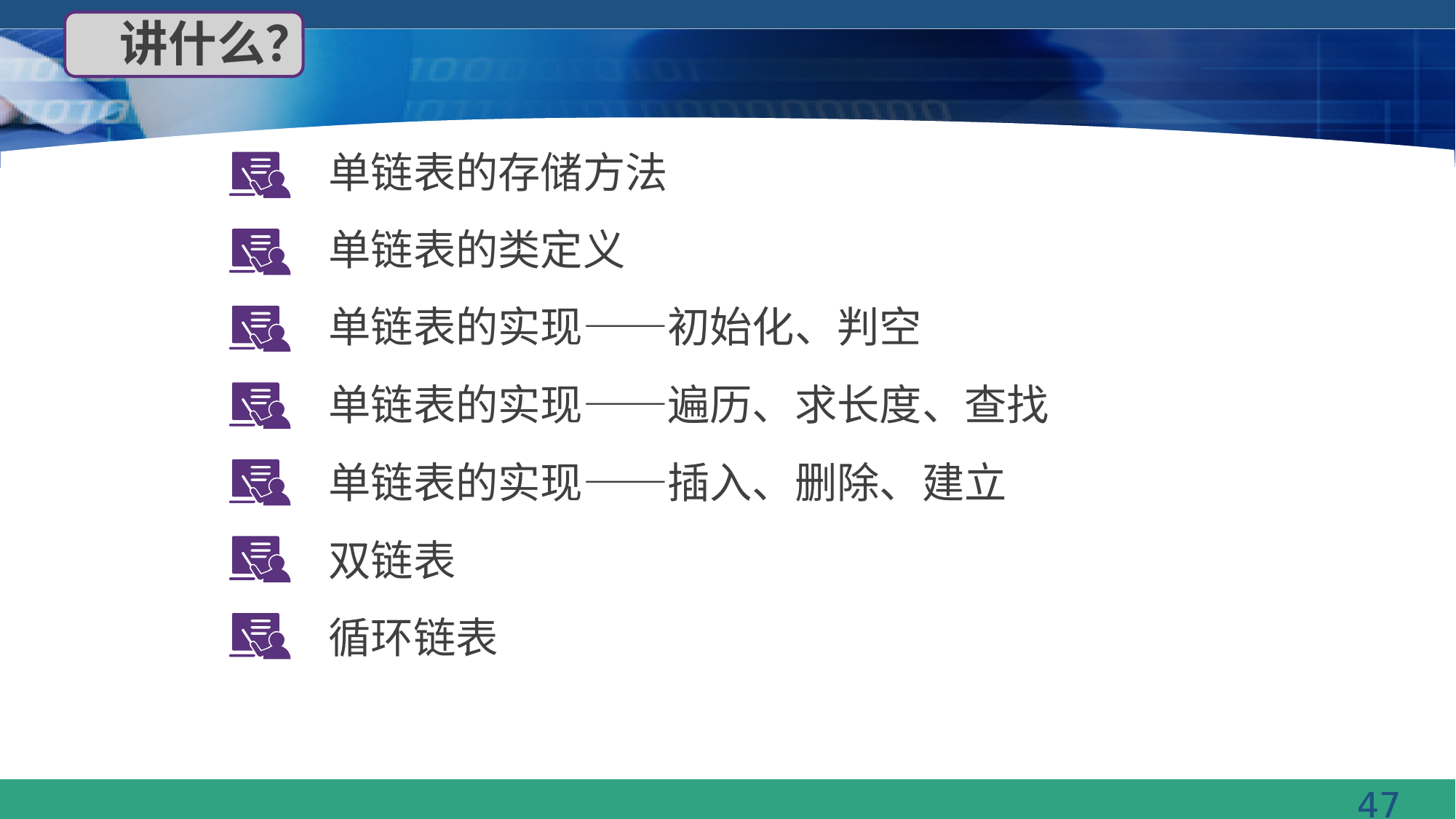

讲什么？

单链表的存储方法

单链表的类定义

单链表的实现——初始化、判空

单链表的实现——遍历、求长度、查找

单链表的实现——插入、删除、建立

双链表

循环链表